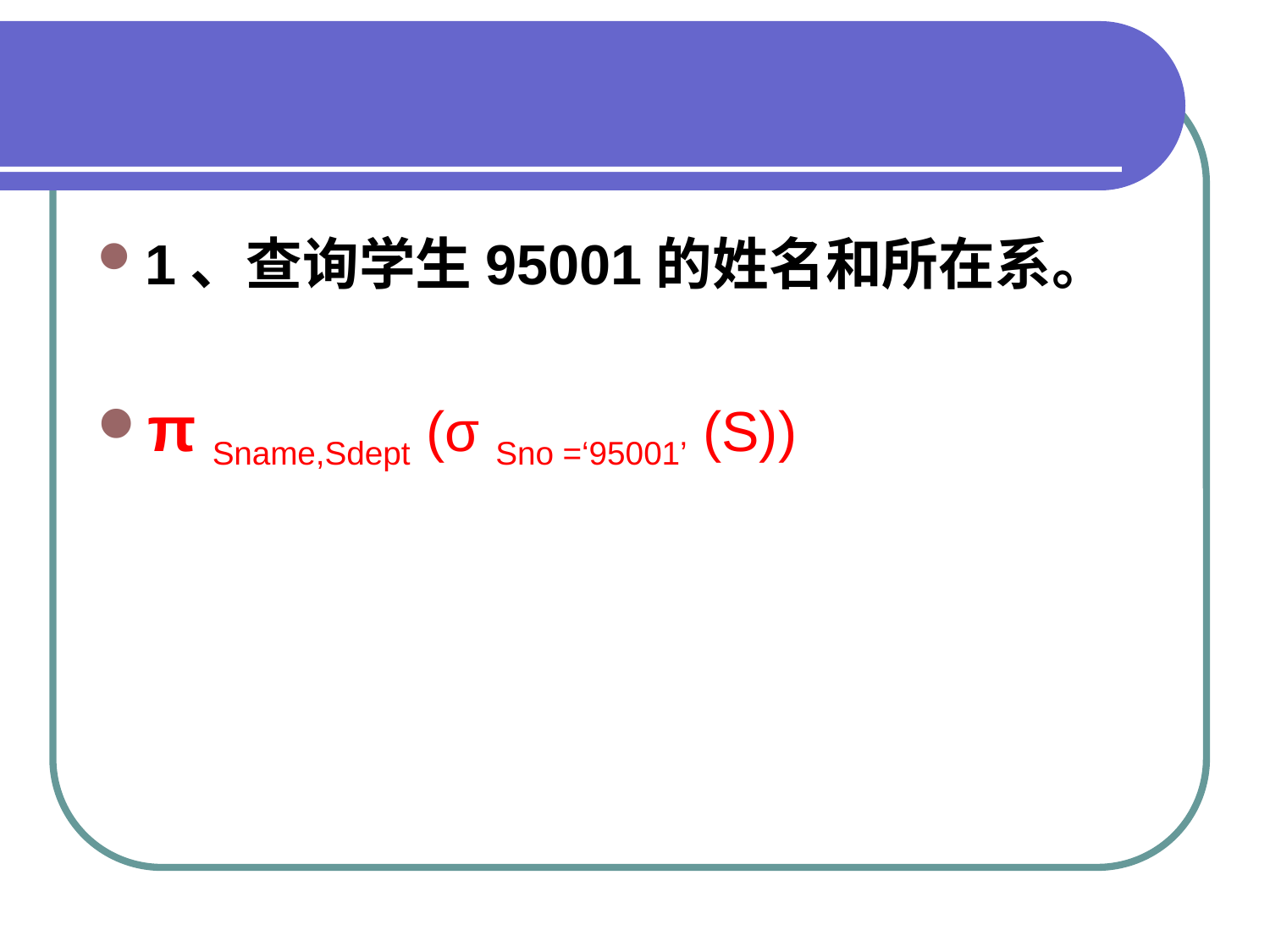

#
1、查询学生95001的姓名和所在系。

π Sname,Sdept (σ Sno =‘95001’ (S))